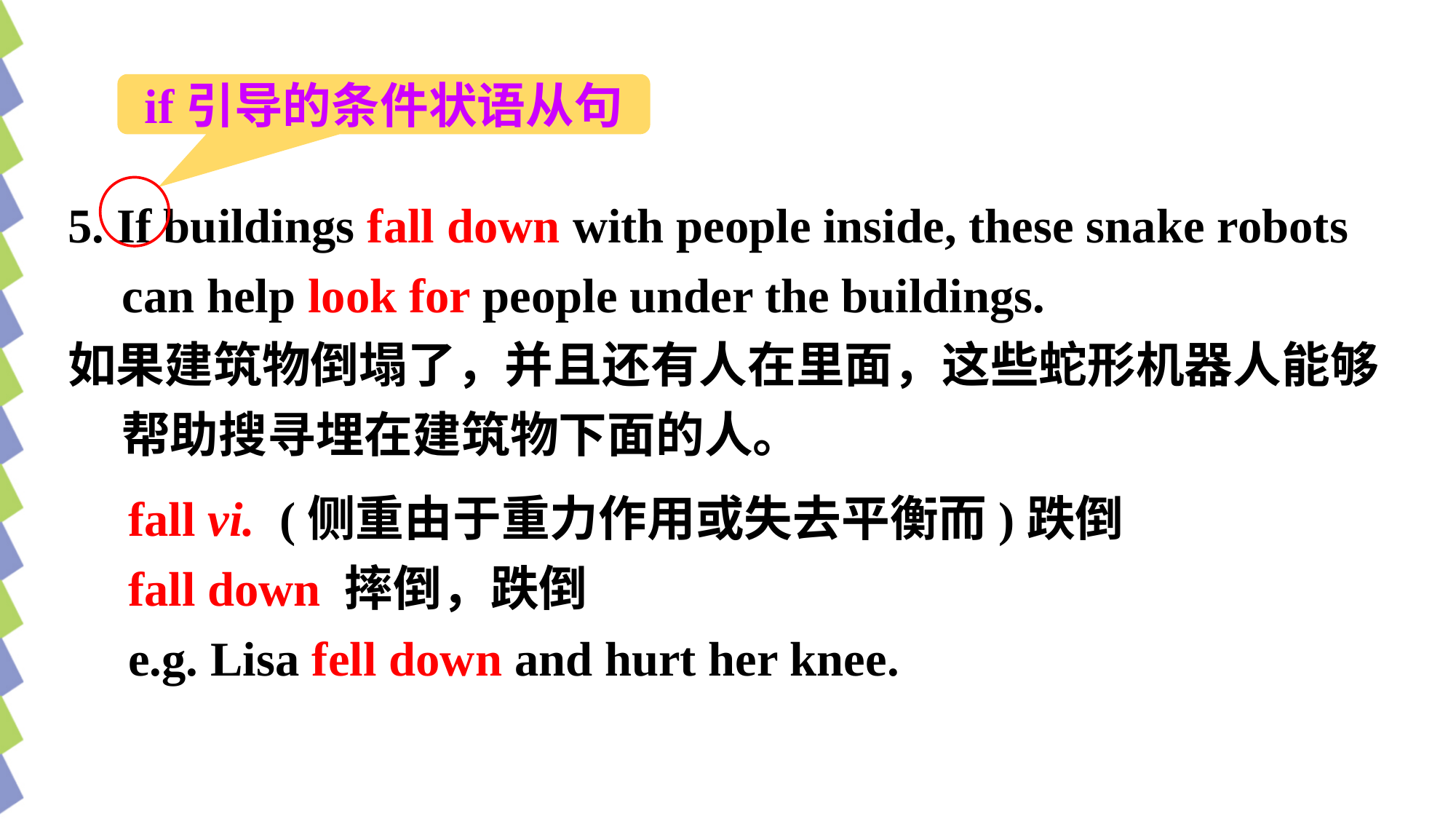

if引导的条件状语从句
5. If buildings fall down with people inside, these snake robots can help look for people under the buildings.
如果建筑物倒塌了，并且还有人在里面，这些蛇形机器人能够帮助搜寻埋在建筑物下面的人。

fall vi.  (侧重由于重力作用或失去平衡而)跌倒
fall down 摔倒，跌倒
e.g. Lisa fell down and hurt her knee.